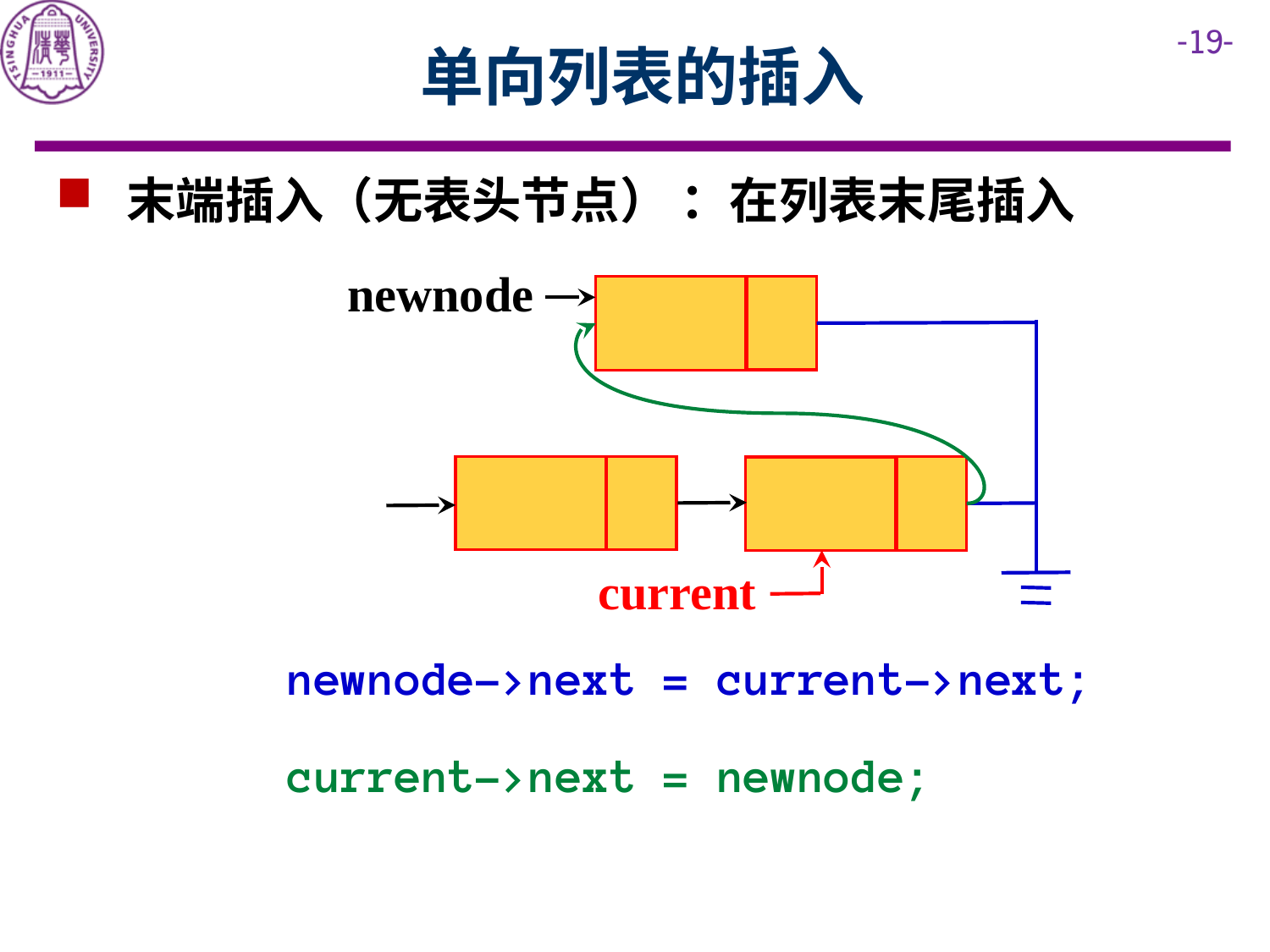

# 单向列表的插入
 末端插入（无表头节点） ：在列表末尾插入
newnode

current
newnode->next = current->next;
current->next = newnode;